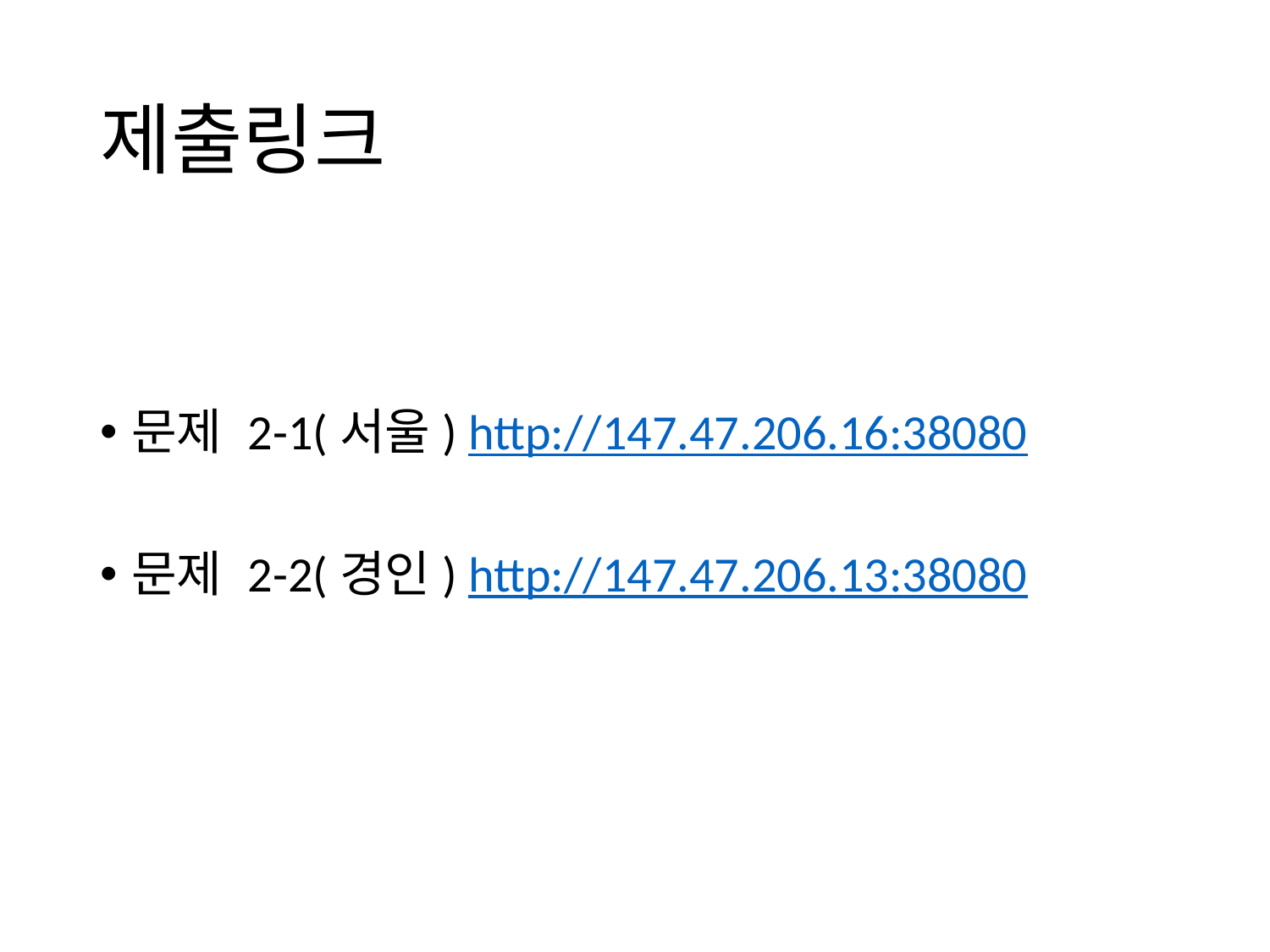

# 제출링크

문제 2-1(서울) http://147.47.206.16:38080

문제 2-2(경인) http://147.47.206.13:38080